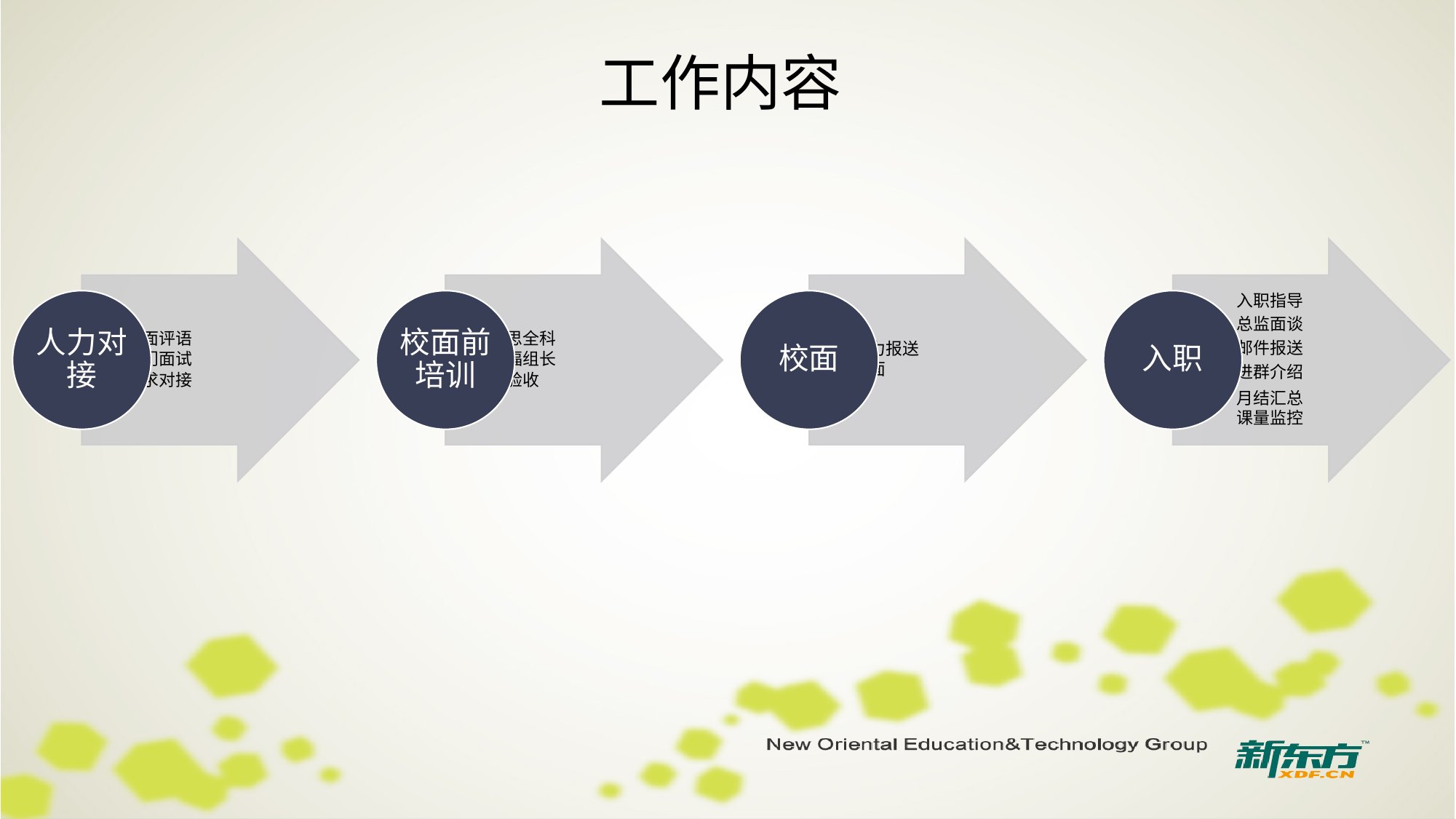

# 工作内容
详读初面评语
安排部门面试
招聘需求对接
人力对接
负责雅思全科
对接托福组长
校面前验收
校面前培训
对接人力报送
参与校面
校面
入职指导
总监面谈
邮件报送
进群介绍
月结汇总
课量监控
入职